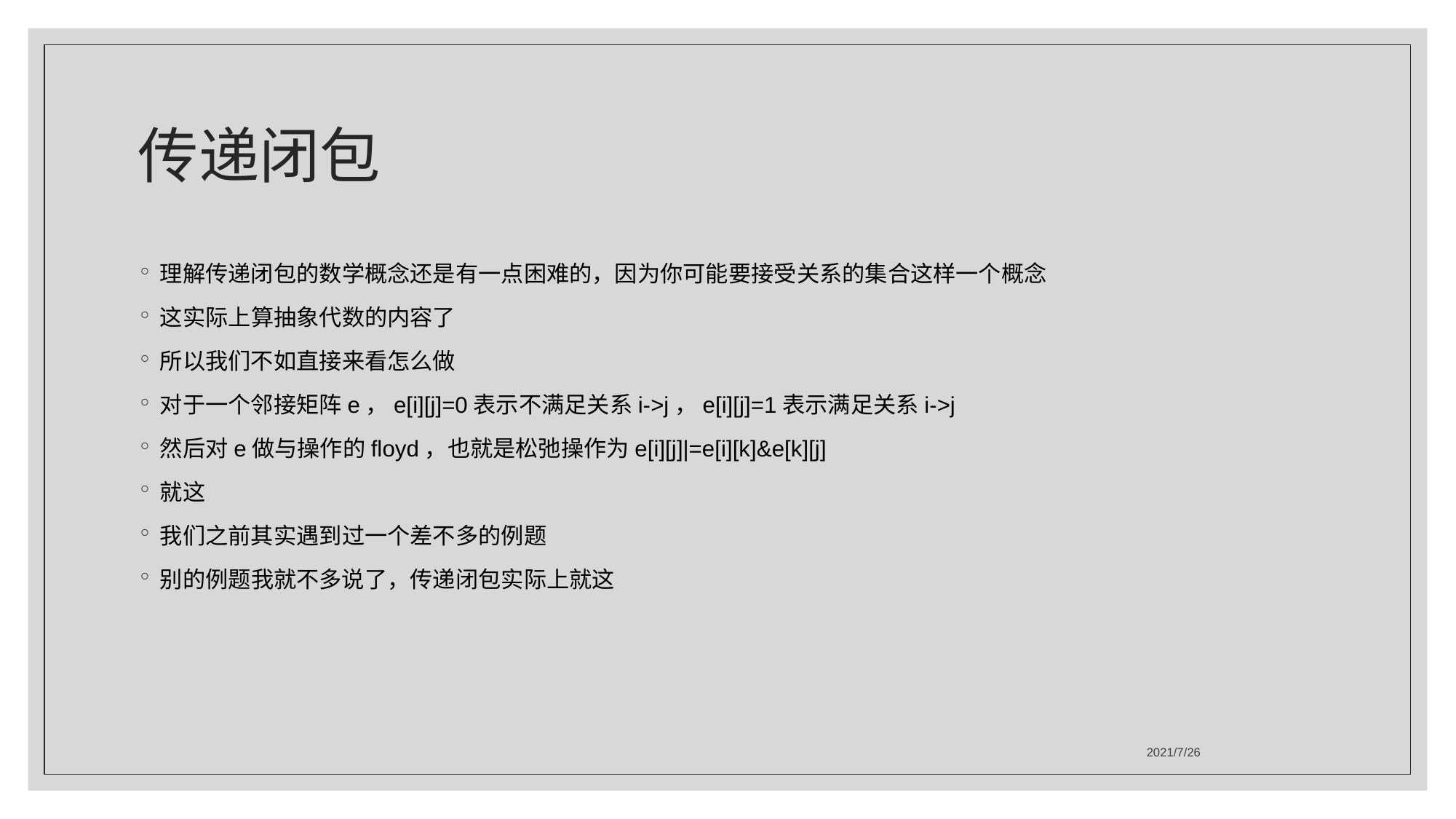

# 传递闭包
理解传递闭包的数学概念还是有一点困难的，因为你可能要接受关系的集合这样一个概念
这实际上算抽象代数的内容了
所以我们不如直接来看怎么做
对于一个邻接矩阵e，e[i][j]=0表示不满足关系i->j，e[i][j]=1表示满足关系i->j
然后对e做与操作的floyd，也就是松弛操作为e[i][j]|=e[i][k]&e[k][j]
就这
我们之前其实遇到过一个差不多的例题
别的例题我就不多说了，传递闭包实际上就这
2021/7/26